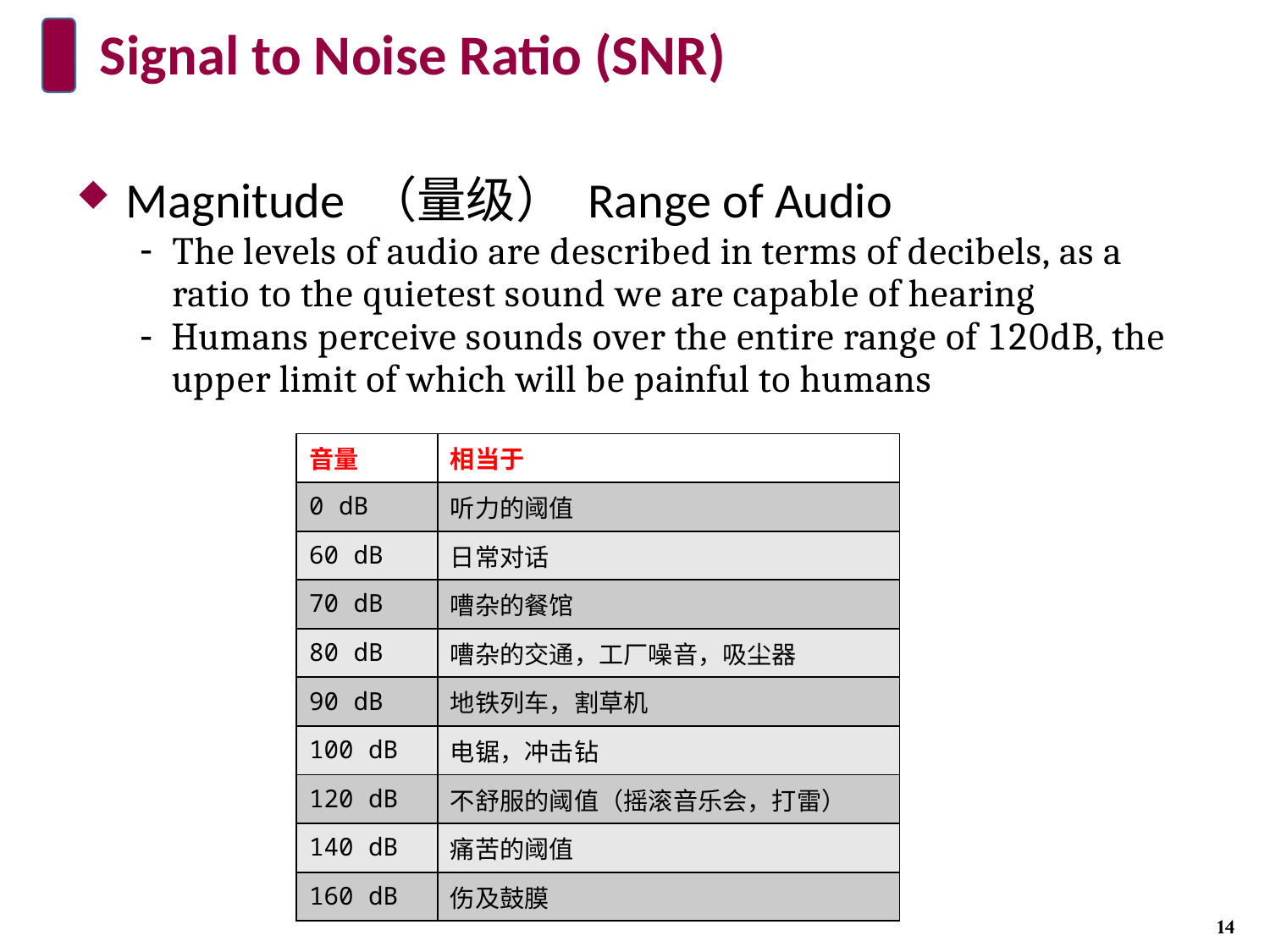

# Signal to Noise Ratio (SNR)
Magnitude （量级） Range of Audio
The levels of audio are described in terms of decibels, as a ratio to the quietest sound we are capable of hearing
Humans perceive sounds over the entire range of 120dB, the upper limit of which will be painful to humans

| 音量 | 相当于 |
| --- | --- |
| 0 dB | 听力的阈值 |
| 60 dB | 日常对话 |
| 70 dB | 嘈杂的餐馆 |
| 80 dB | 嘈杂的交通，工厂噪音，吸尘器 |
| 90 dB | 地铁列车，割草机 |
| 100 dB | 电锯，冲击钻 |
| 120 dB | 不舒服的阈值（摇滚音乐会，打雷） |
| 140 dB | 痛苦的阈值 |
| 160 dB | 伤及鼓膜 |
14